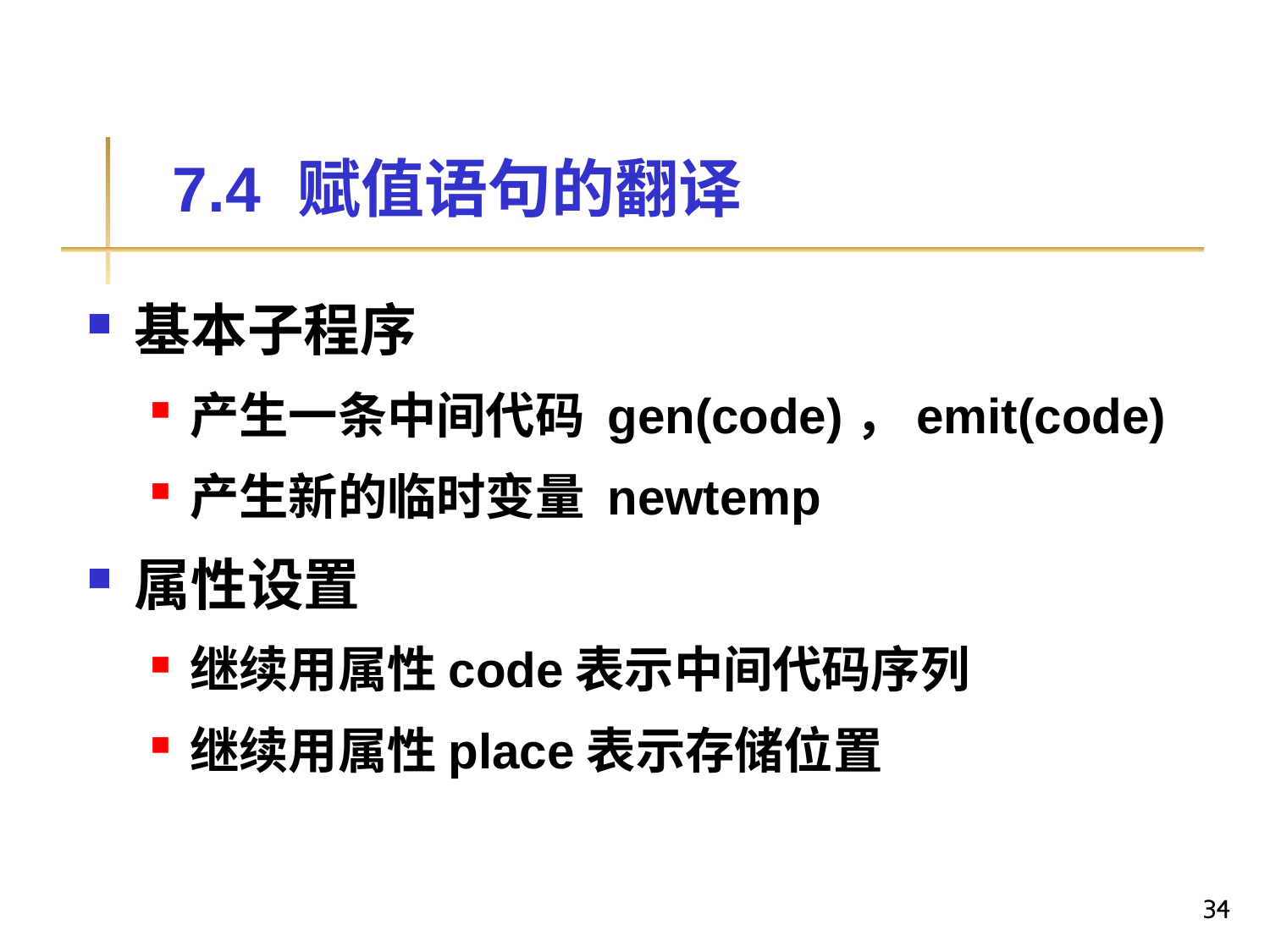

# 7.4 赋值语句的翻译
基本子程序
产生一条中间代码 gen(code)，emit(code)
产生新的临时变量 newtemp
属性设置
继续用属性code表示中间代码序列
继续用属性place表示存储位置
34